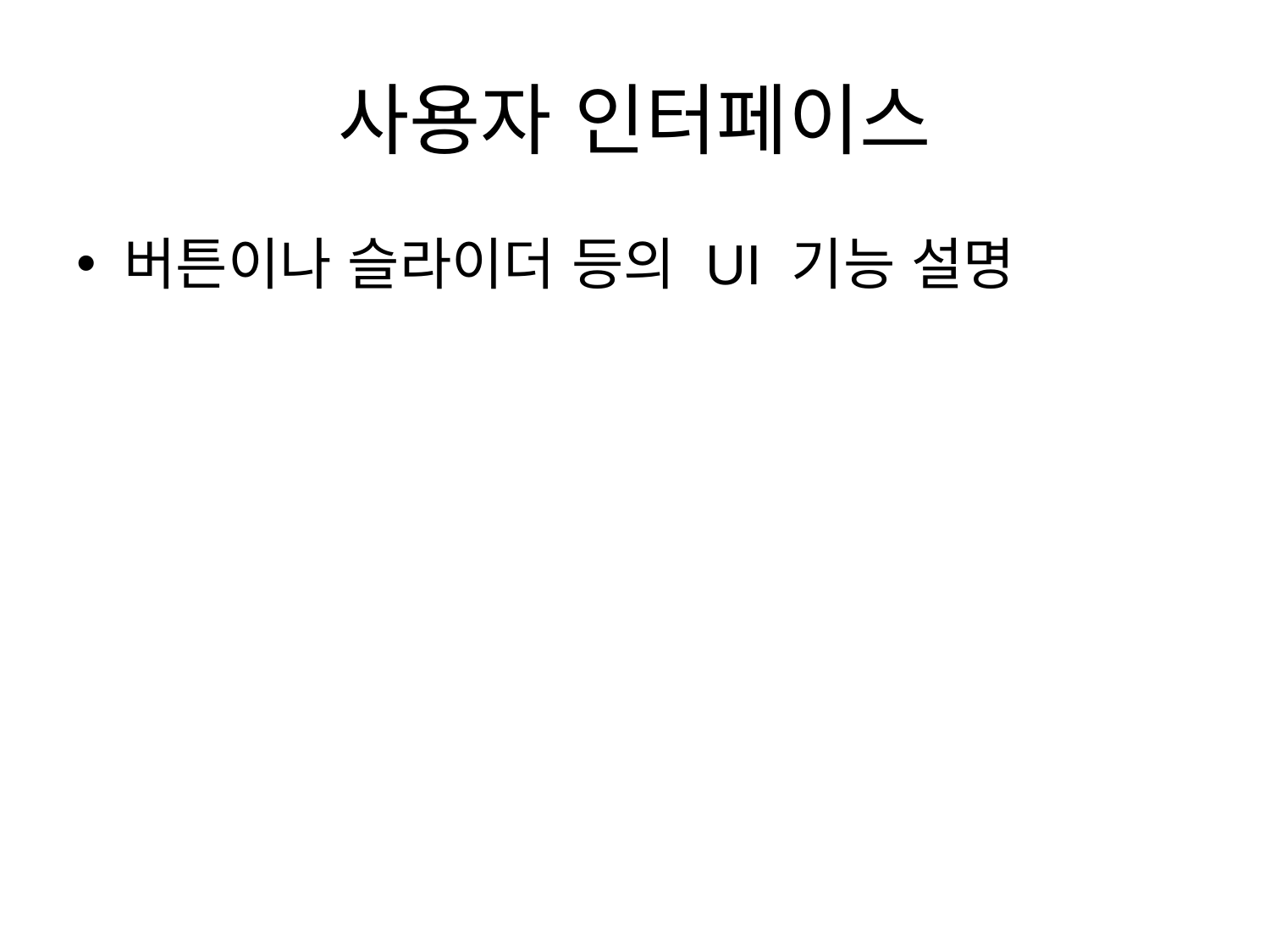

# 사용자 인터페이스
버튼이나 슬라이더 등의 UI 기능 설명